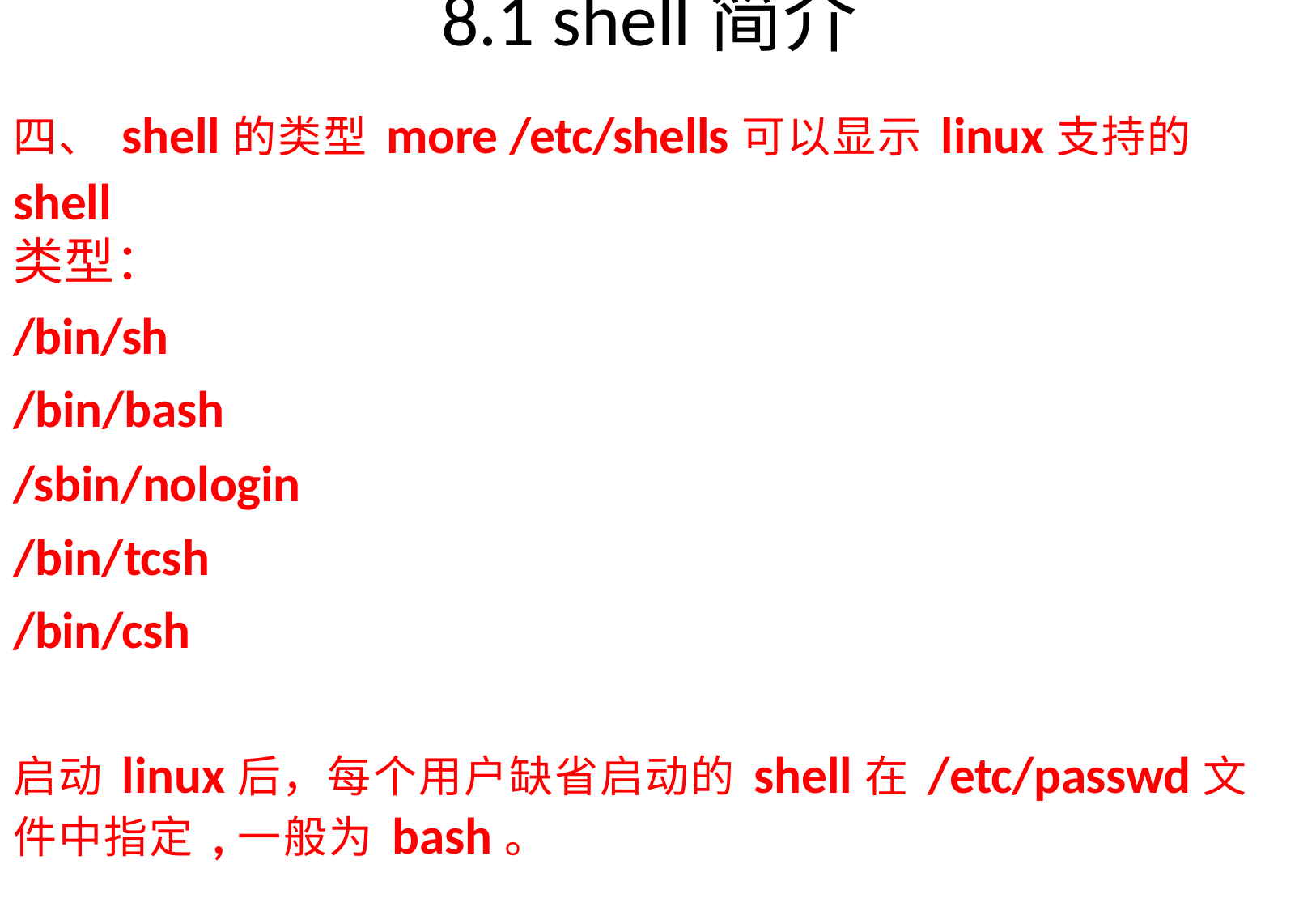

# 8.1 shell简介
四、shell的类型more /etc/shells可以显示linux支持的shell
类型：
/bin/sh
/bin/bash
/sbin/nologin
/bin/tcsh
/bin/csh

启动linux后，每个用户缺省启动的shell在/etc/passwd文 件中指定,一般为bash。